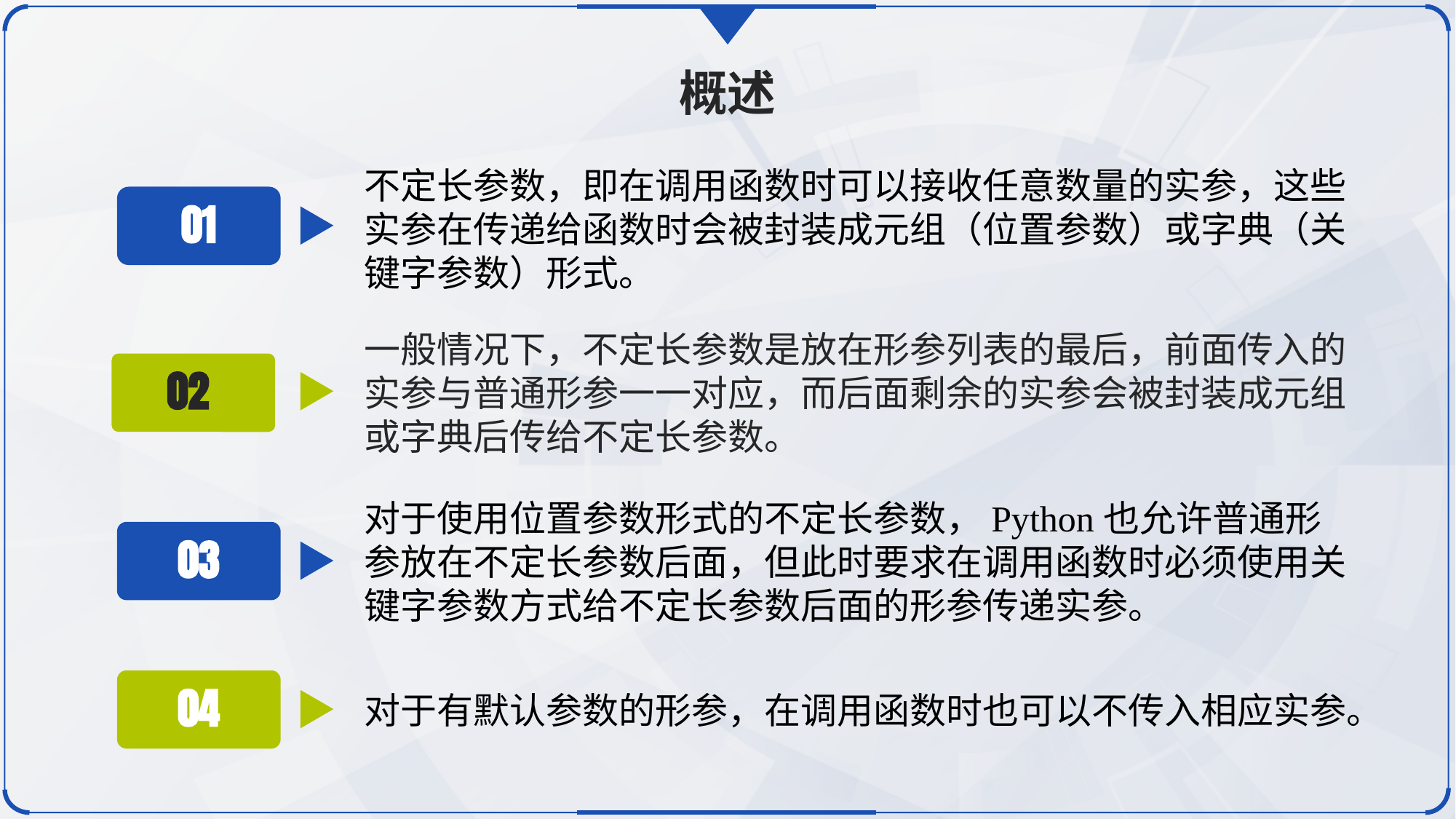

概述
不定长参数，即在调用函数时可以接收任意数量的实参，这些实参在传递给函数时会被封装成元组（位置参数）或字典（关键字参数）形式。

01

一般情况下，不定长参数是放在形参列表的最后，前面传入的实参与普通形参一一对应，而后面剩余的实参会被封装成元组或字典后传给不定长参数。

02

对于使用位置参数形式的不定长参数，Python也允许普通形参放在不定长参数后面，但此时要求在调用函数时必须使用关键字参数方式给不定长参数后面的形参传递实参。

03

04
对于有默认参数的形参，在调用函数时也可以不传入相应实参。